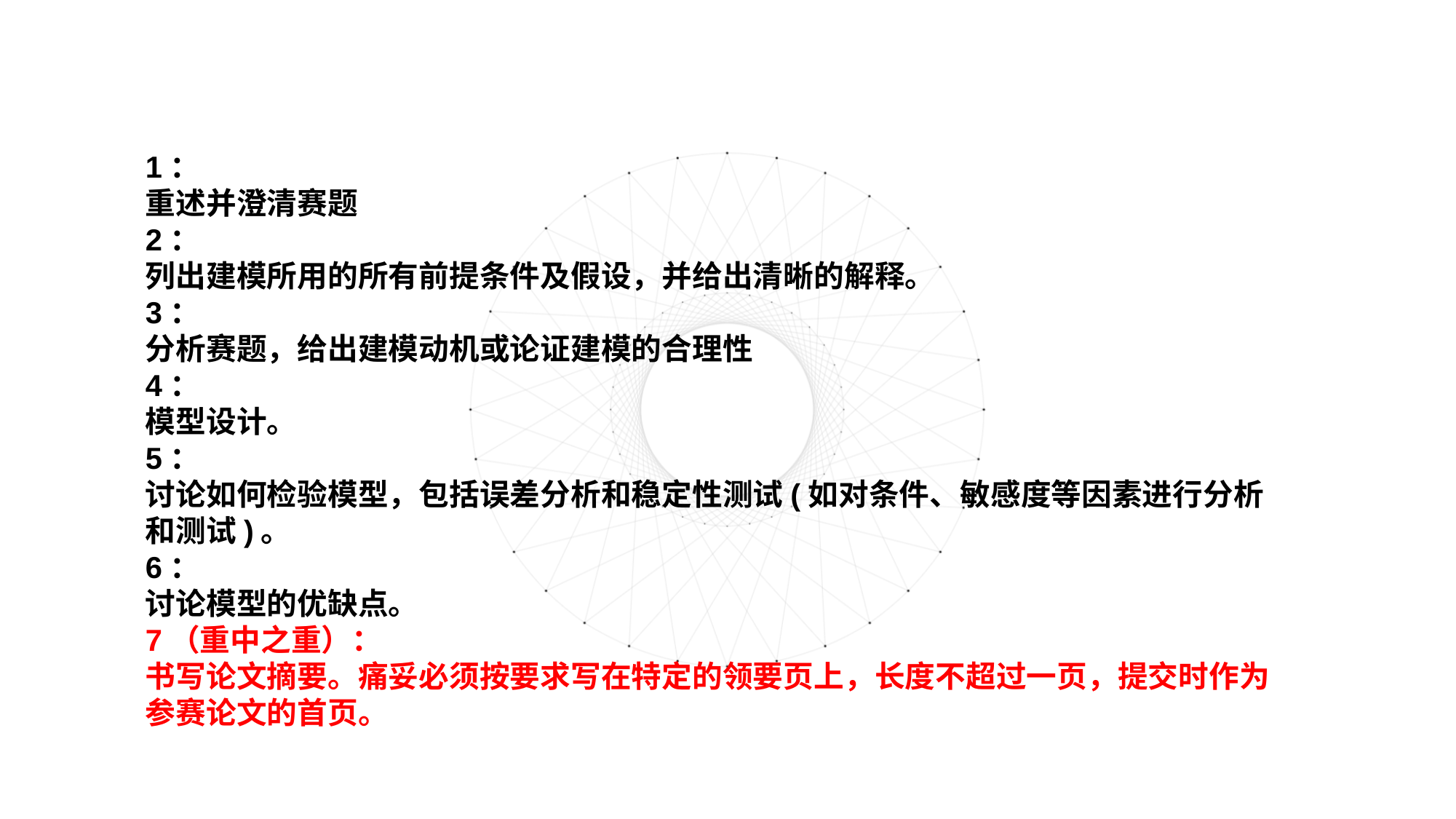

1：
重述并澄清赛题
2：
列出建模所用的所有前提条件及假设，并给出清晰的解释。
3：
分析赛题，给出建模动机或论证建模的合理性
4：
模型设计。
5：
讨论如何检验模型，包括误差分析和稳定性测试(如对条件、敏感度等因素进行分析和测试)。
6：
讨论模型的优缺点。
7（重中之重）：
书写论文摘要。痛妥必须按要求写在特定的领要页上，长度不超过一页，提交时作为参赛论文的首页。